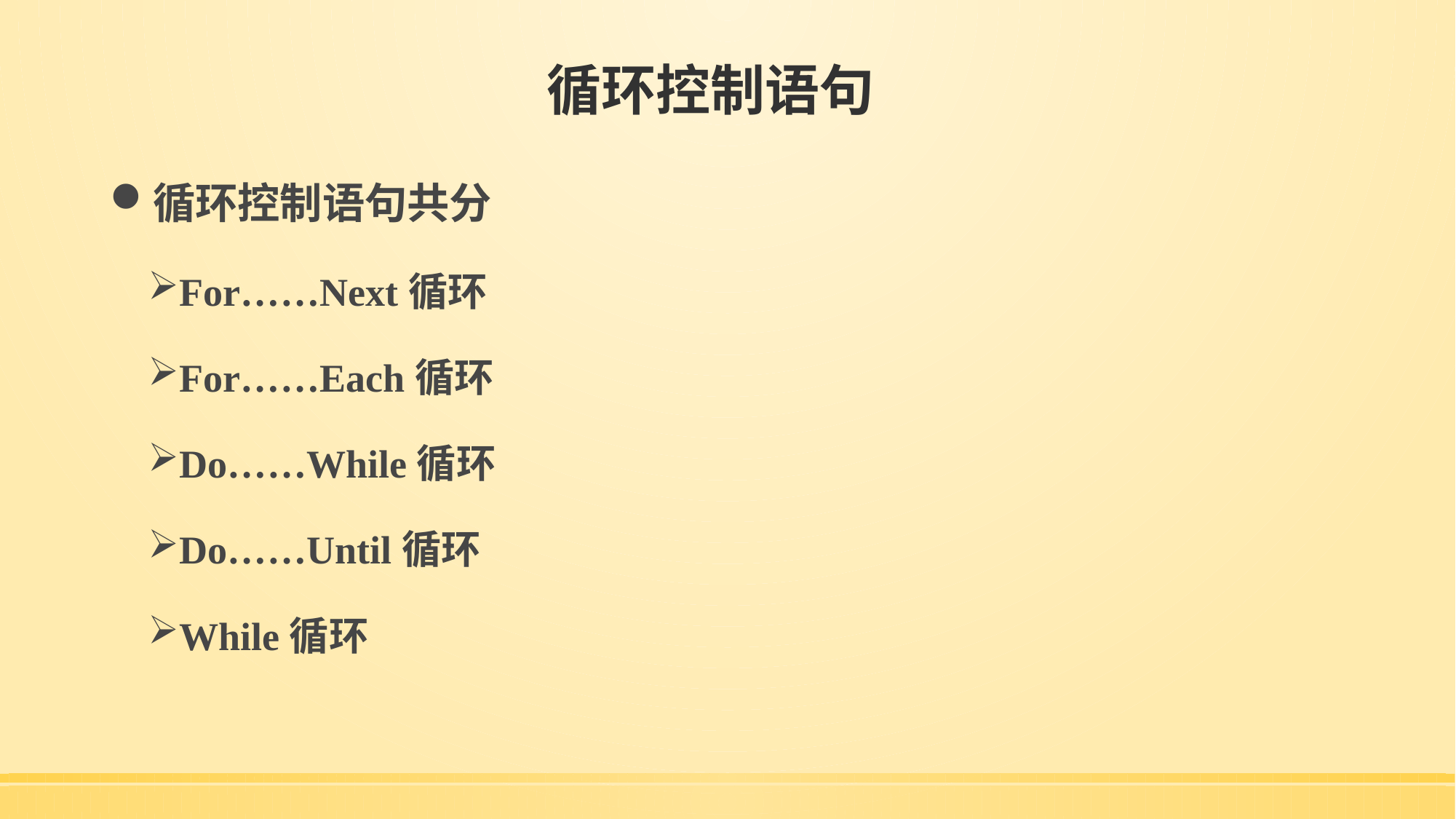

# 循环控制语句
循环控制语句共分
For……Next循环
For……Each循环
Do……While循环
Do……Until循环
While循环